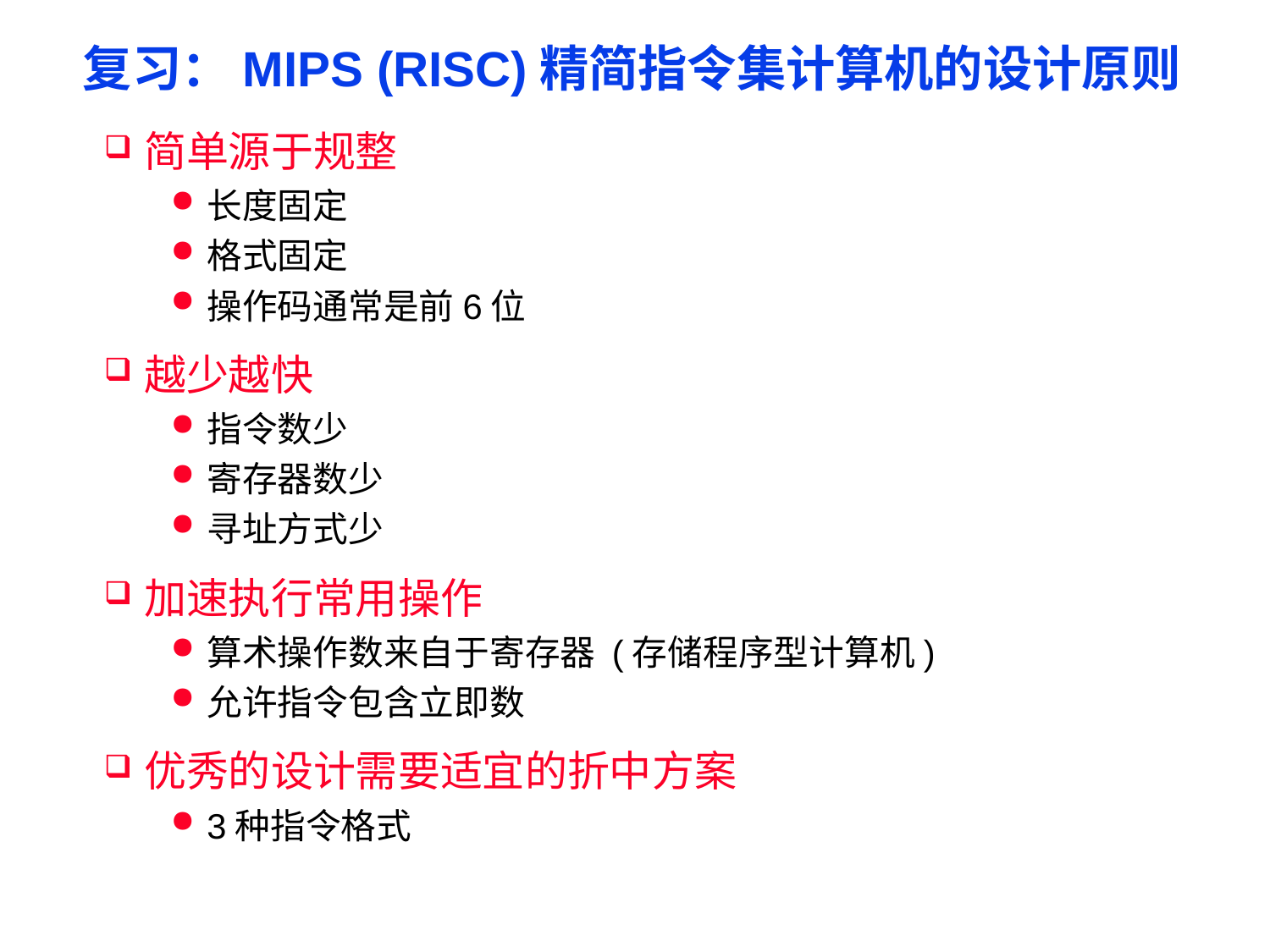

# 复习：MIPS (RISC)精简指令集计算机的设计原则
简单源于规整
长度固定
格式固定
操作码通常是前6位
越少越快
指令数少
寄存器数少
寻址方式少
加速执行常用操作
算术操作数来自于寄存器 (存储程序型计算机)
允许指令包含立即数
优秀的设计需要适宜的折中方案
3种指令格式